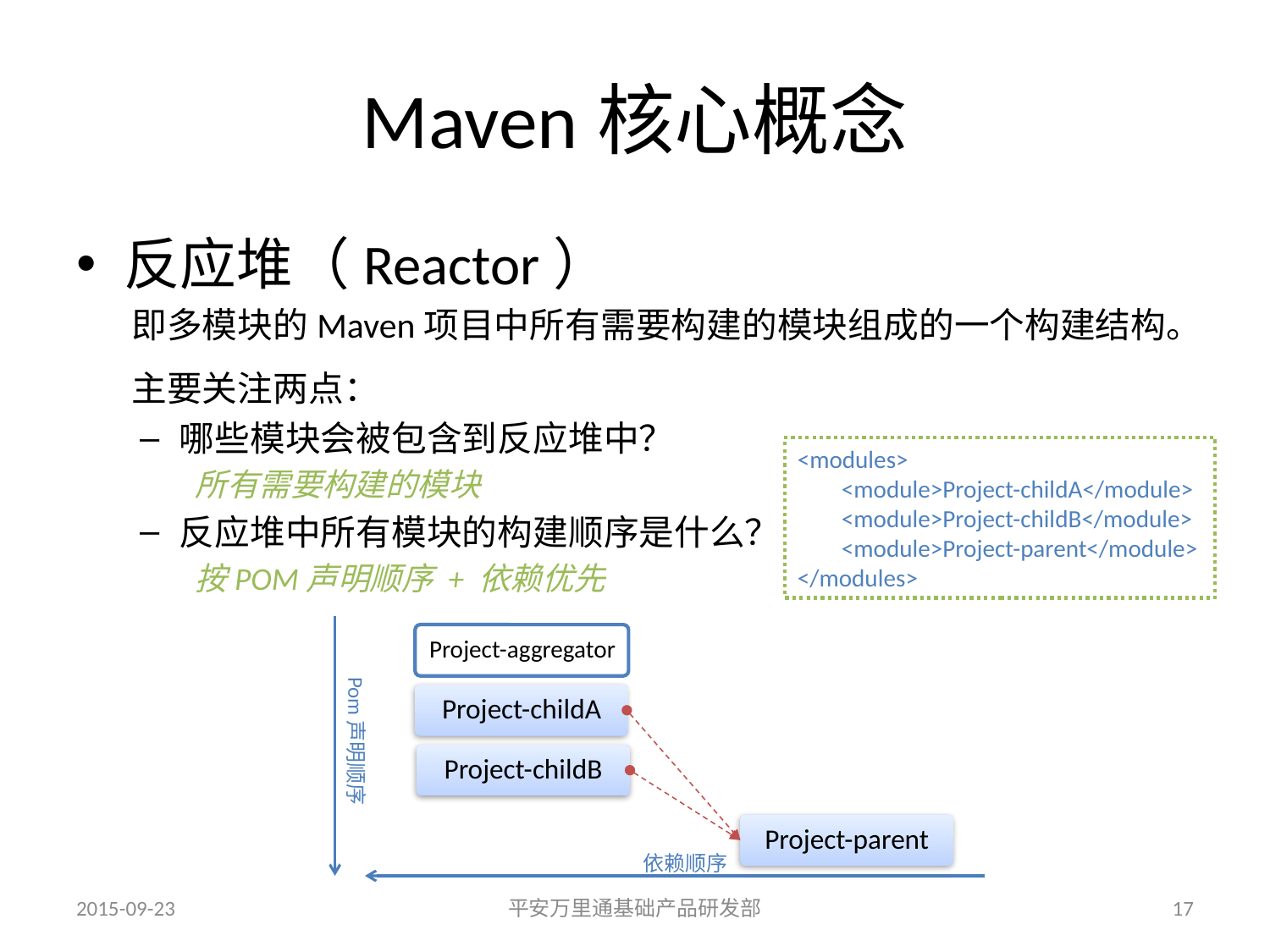

# Maven核心概念
反应堆（Reactor）
即多模块的Maven项目中所有需要构建的模块组成的一个构建结构。
主要关注两点：
哪些模块会被包含到反应堆中？
所有需要构建的模块
反应堆中所有模块的构建顺序是什么？
按POM声明顺序 + 依赖优先

<modules>
        <module>Project-childA</module>
        <module>Project-childB</module>
        <module>Project-parent</module>
</modules>
Project-aggregator
Pom声明顺序

Project-childA

Project-childB

Project-parent
依赖顺序
2015-09-23
平安万里通基础产品研发部
17